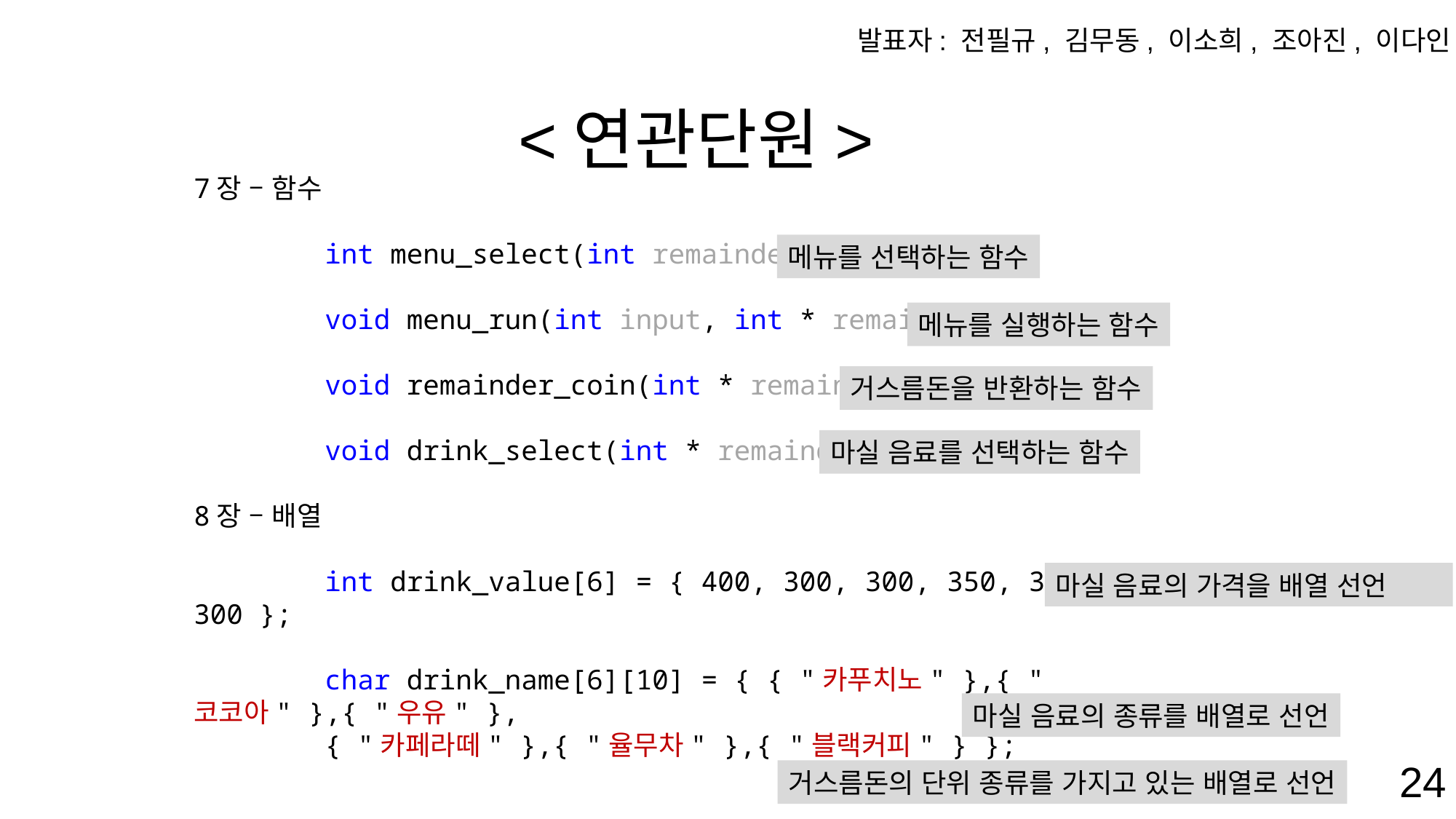

발표자: 전필규, 김무동, 이소희, 조아진, 이다인
# <연관단원>
7장 – 함수

        int menu_select(int remainder);

        void menu_run(int input, int * remainder);

        void remainder_coin(int * remainder);

        void drink_select(int * remainder);

8장 – 배열

        int drink_value[6] = { 400, 300, 300, 350, 350, 300 };

        char drink_name[6][10] = { { "카푸치노" },{ "코코아" },{ "우유" },
        { "카페라떼" },{ "율무차" },{ "블랙커피" } };

   int coin[4] = { 500, 100, 50, 10 };

메뉴를 선택하는 함수

메뉴를 실행하는 함수
거스름돈을 반환하는 함수
마실 음료를 선택하는 함수
마실 음료의 가격을 배열 선언
마실 음료의 종류를 배열로 선언
24
거스름돈의 단위 종류를 가지고 있는 배열로 선언